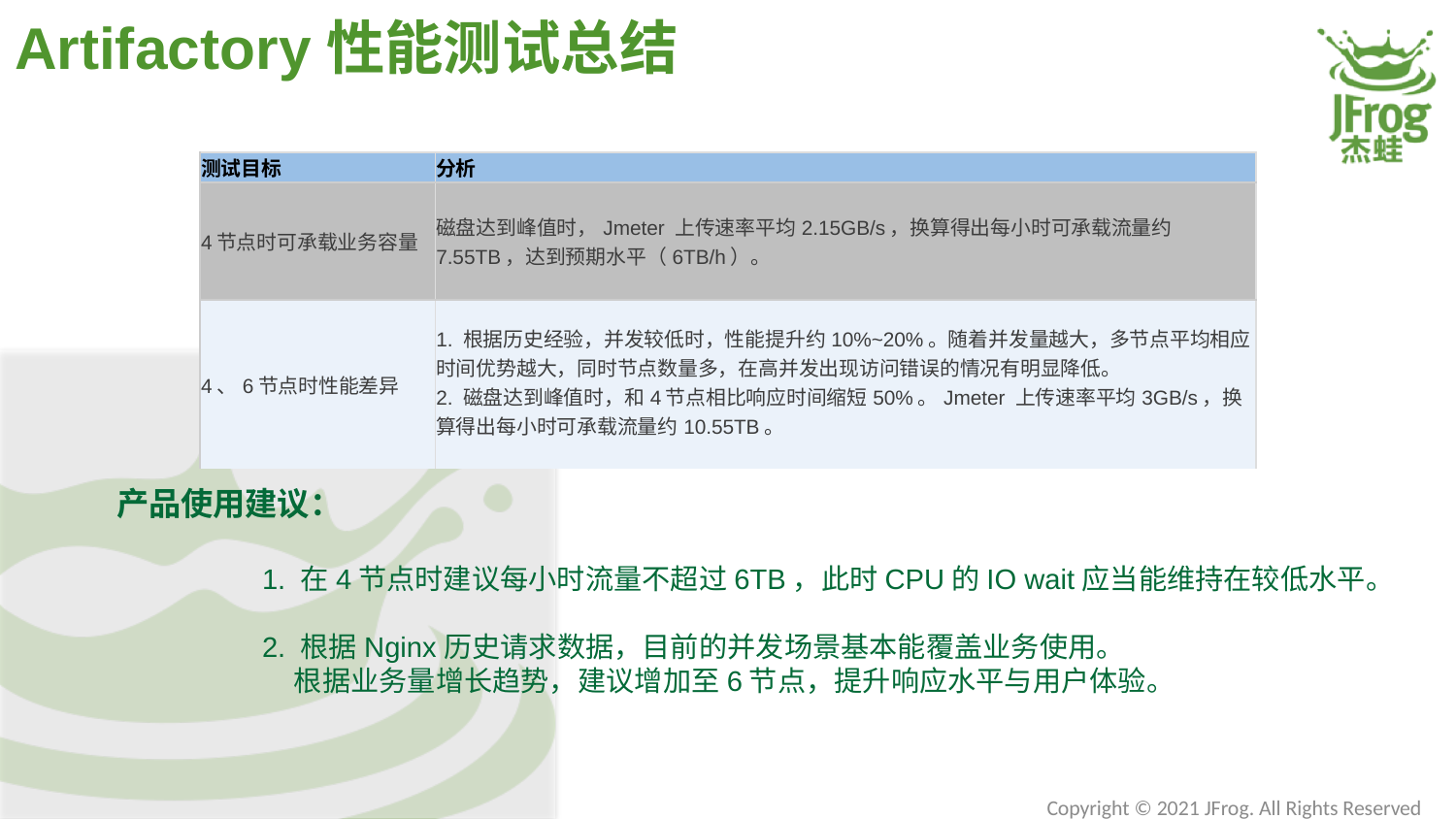

# Artifactory性能测试总结
| 测试目标 | 分析 |
| --- | --- |
| 4节点时可承载业务容量 | 磁盘达到峰值时，Jmeter 上传速率平均2.15GB/s，换算得出每小时可承载流量约7.55TB，达到预期水平（6TB/h）。 |
| 4、6节点时性能差异 | 1. 根据历史经验，并发较低时，性能提升约10%~20%。随着并发量越大，多节点平均相应时间优势越大，同时节点数量多，在高并发出现访问错误的情况有明显降低。 2. 磁盘达到峰值时，和4节点相比响应时间缩短50%。Jmeter 上传速率平均3GB/s，换算得出每小时可承载流量约10.55TB。 |
产品使用建议：

	1. 在4节点时建议每小时流量不超过6TB，此时CPU的IO wait应当能维持在较低水平。

	2. 根据Nginx历史请求数据，目前的并发场景基本能覆盖业务使用。
	    根据业务量增长趋势，建议增加至6节点，提升响应水平与用户体验。

Copyright © 2021 JFrog. All Rights Reserved